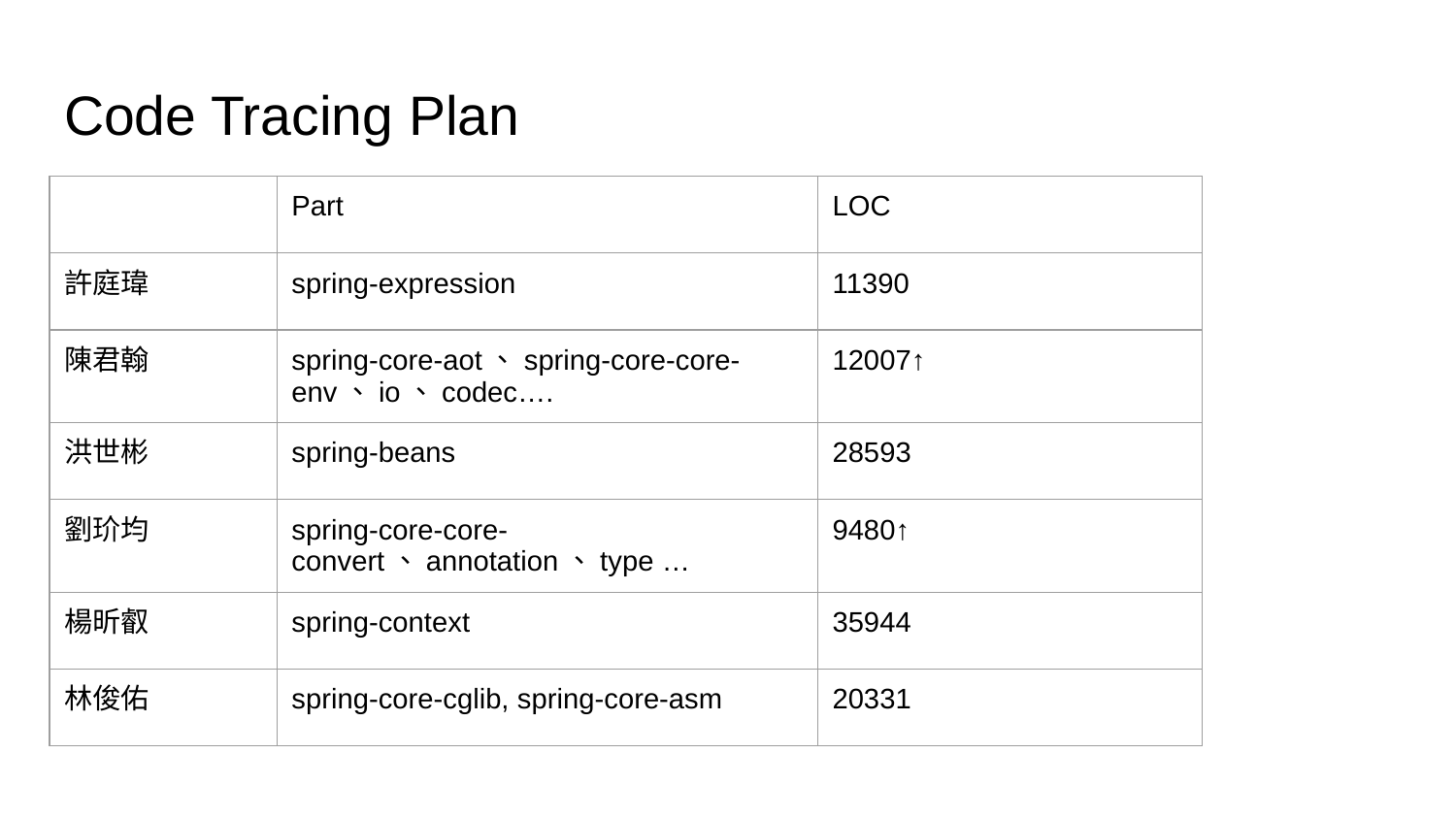

# Code Tracing Plan
|  | Part | LOC |
| --- | --- | --- |
| 許庭瑋 | spring-expression | 11390 |
| 陳君翰 | spring-core-aot、spring-core-core-env、io、codec…. | 12007↑ |
| 洪世彬 | spring-beans | 28593 |
| 劉玠均 | spring-core-core-convert、annotation、type … | 9480↑ |
| 楊昕叡 | spring-context | 35944 |
| 林俊佑 | spring-core-cglib, spring-core-asm | 20331 |